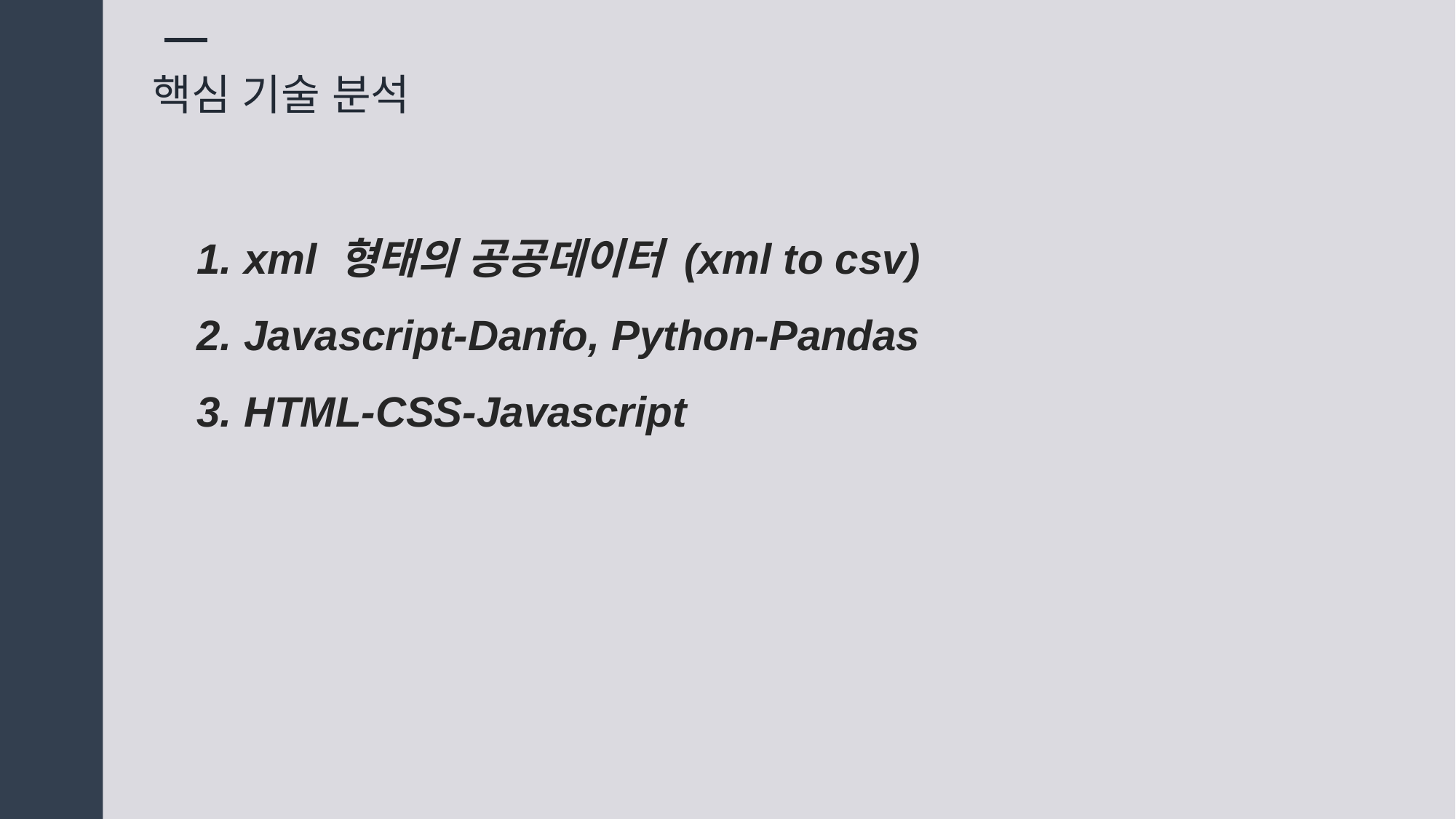

핵심 기술 분석
1. xml 형태의 공공데이터 (xml to csv)
2. Javascript-Danfo, Python-Pandas
3. HTML-CSS-Javascript